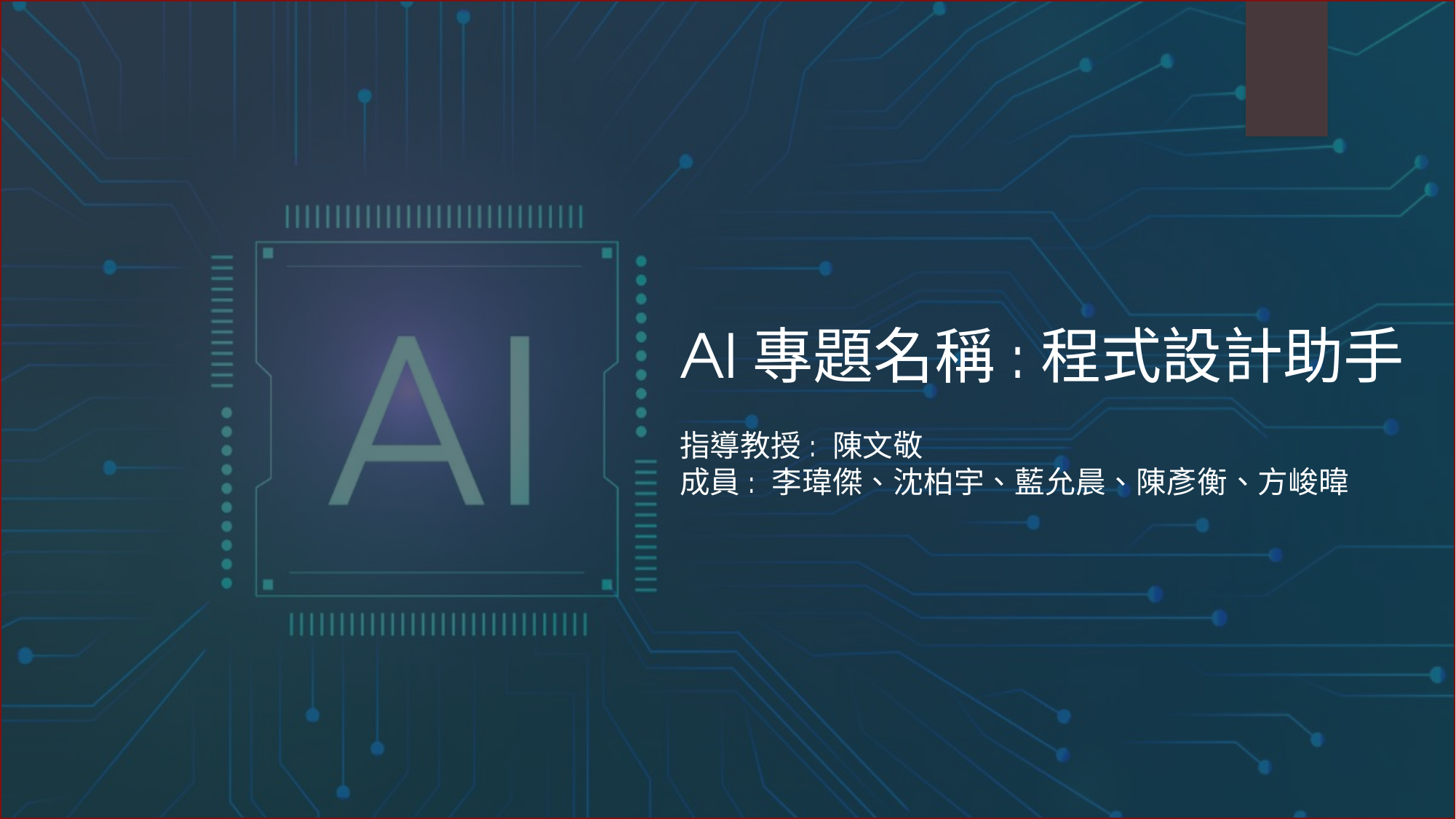

AI專題名稱:程式設計助手

指導教授: 陳文敬
成員: 李瑋傑、沈柏宇、藍允晨、陳彥衡、方峻暐